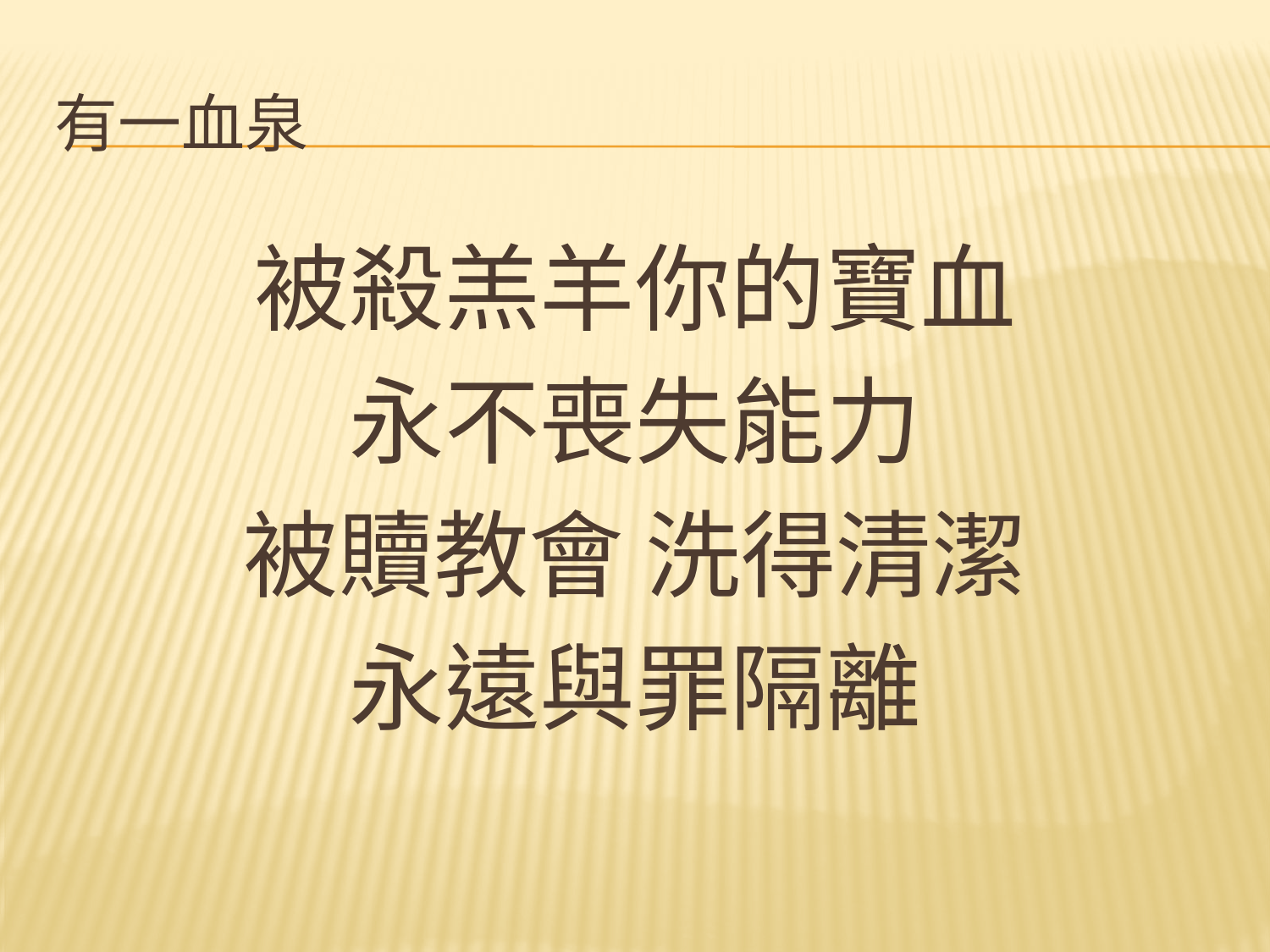

# 有一血泉
被殺羔羊你的寶血
永不喪失能力
被贖教會 洗得清潔
永遠與罪隔離